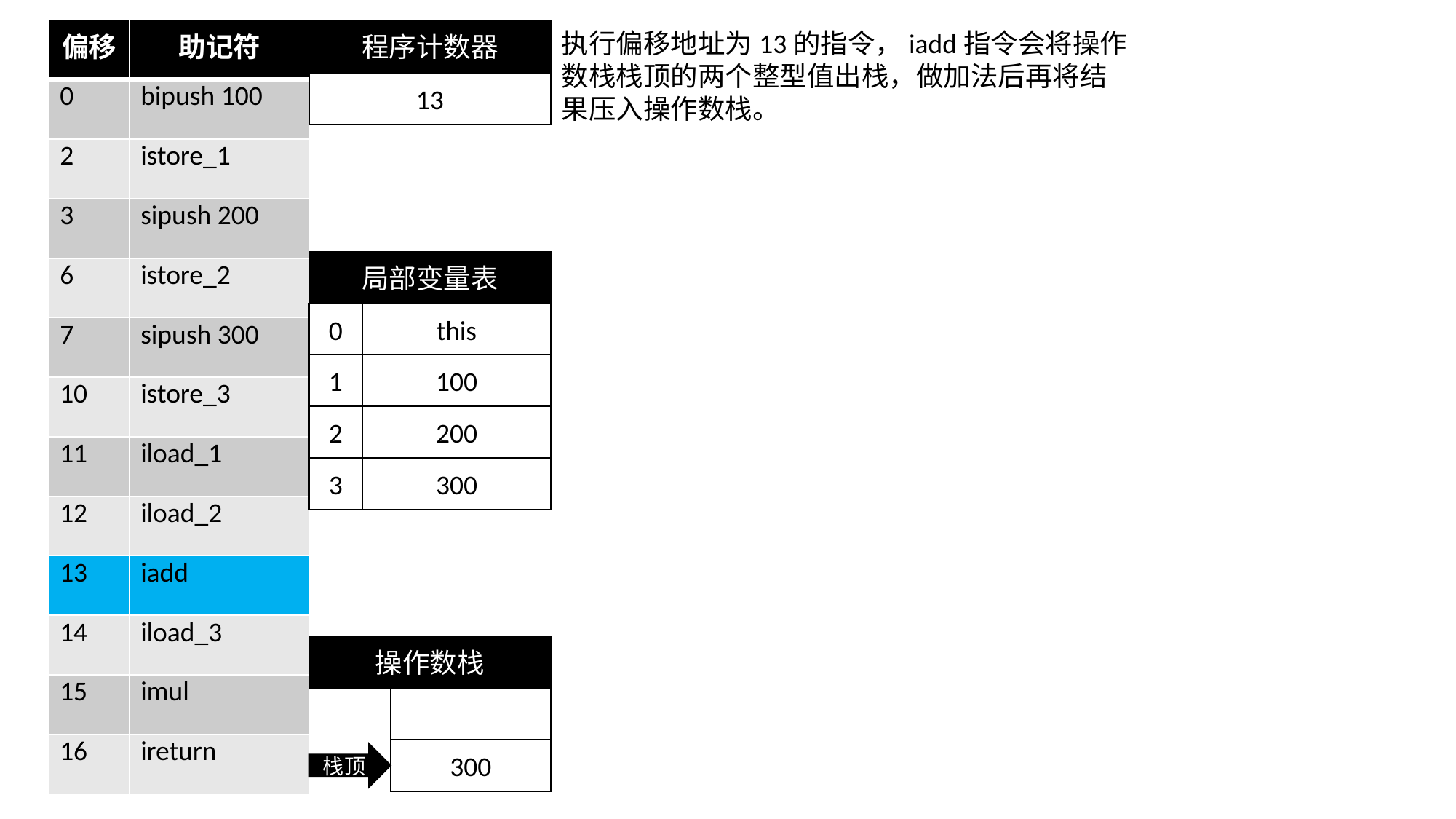

| 偏移 | 助记符 |
| --- | --- |
| 0 | bipush 100 |
| 2 | istore\_1 |
| 3 | sipush 200 |
| 6 | istore\_2 |
| 7 | sipush 300 |
| 10 | istore\_3 |
| 11 | iload\_1 |
| 12 | iload\_2 |
| 13 | iadd |
| 14 | iload\_3 |
| 15 | imul |
| 16 | ireturn |
程序计数器
13
执行偏移地址为13的指令，iadd指令会将操作数栈栈顶的两个整型值出栈，做加法后再将结果压入操作数栈。
局部变量表
0
this
1
100
2
200
3
300
操作数栈

300
栈顶